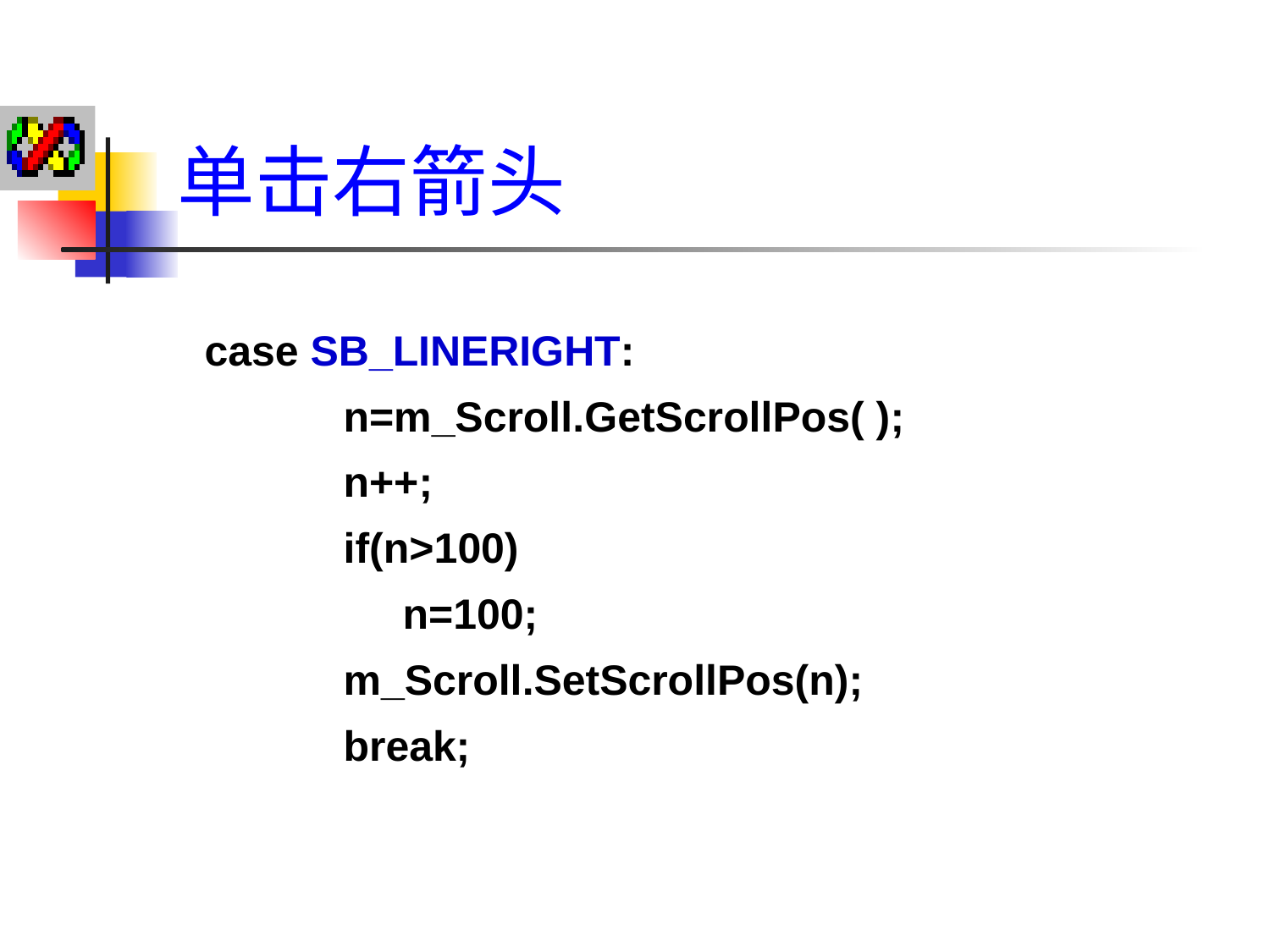

单击右箭头
  	case SB_LINERIGHT:
		 n=m_Scroll.GetScrollPos( );
		 n++;
		 if(n>100)
		      n=100;
		 m_Scroll.SetScrollPos(n);
		 break;